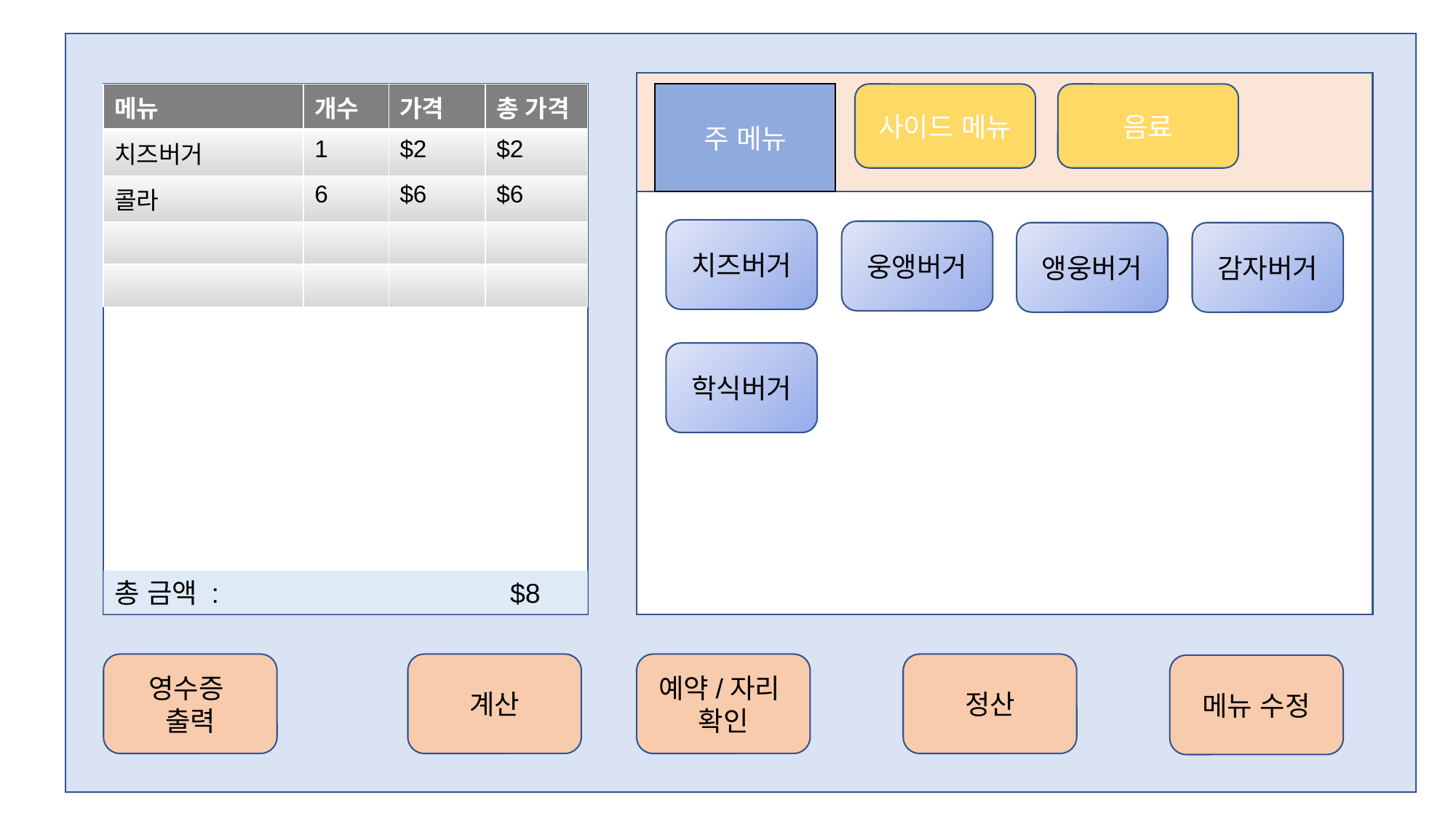

음료
| 메뉴 | 개수 | 가격 | 총 가격 |
| --- | --- | --- | --- |
| 치즈버거 | 1 | $2 | $2 |
| 콜라 | 6 | $6 | $6 |
|  |  |  |  |
|  |  |  |  |
사이드 메뉴

주 메뉴
치즈버거
웅앵버거
앵웅버거
감자버거
학식버거
총 금액 :                     	         $8
영수증
출력
계산
예약/자리
확인
정산
메뉴 수정